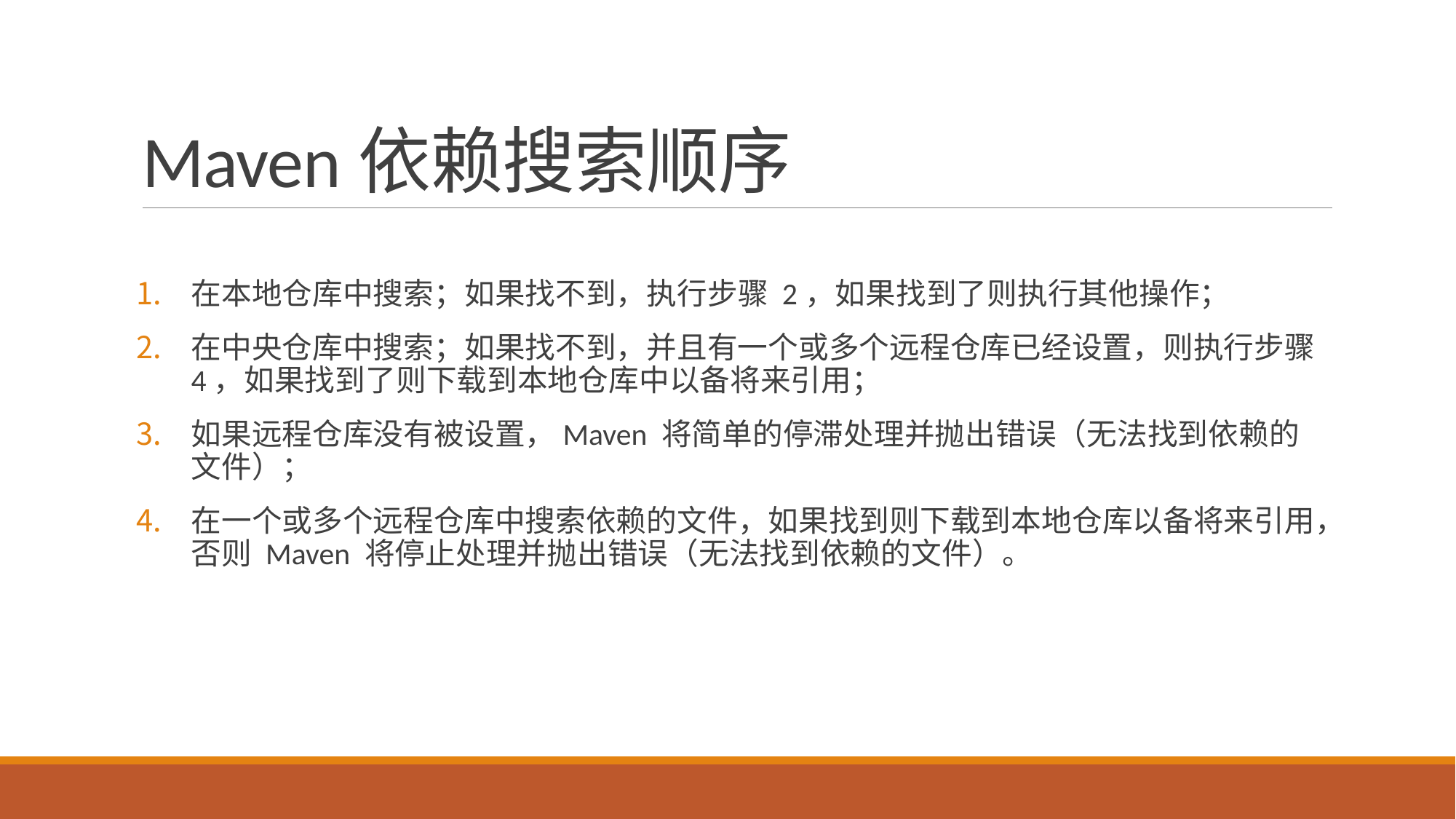

# Maven依赖搜索顺序

在本地仓库中搜索；如果找不到，执行步骤 2，如果找到了则执行其他操作；
在中央仓库中搜索；如果找不到，并且有一个或多个远程仓库已经设置，则执行步骤 4，如果找到了则下载到本地仓库中以备将来引用；
如果远程仓库没有被设置，Maven 将简单的停滞处理并抛出错误（无法找到依赖的文件）；
在一个或多个远程仓库中搜索依赖的文件，如果找到则下载到本地仓库以备将来引用，否则 Maven 将停止处理并抛出错误（无法找到依赖的文件）。